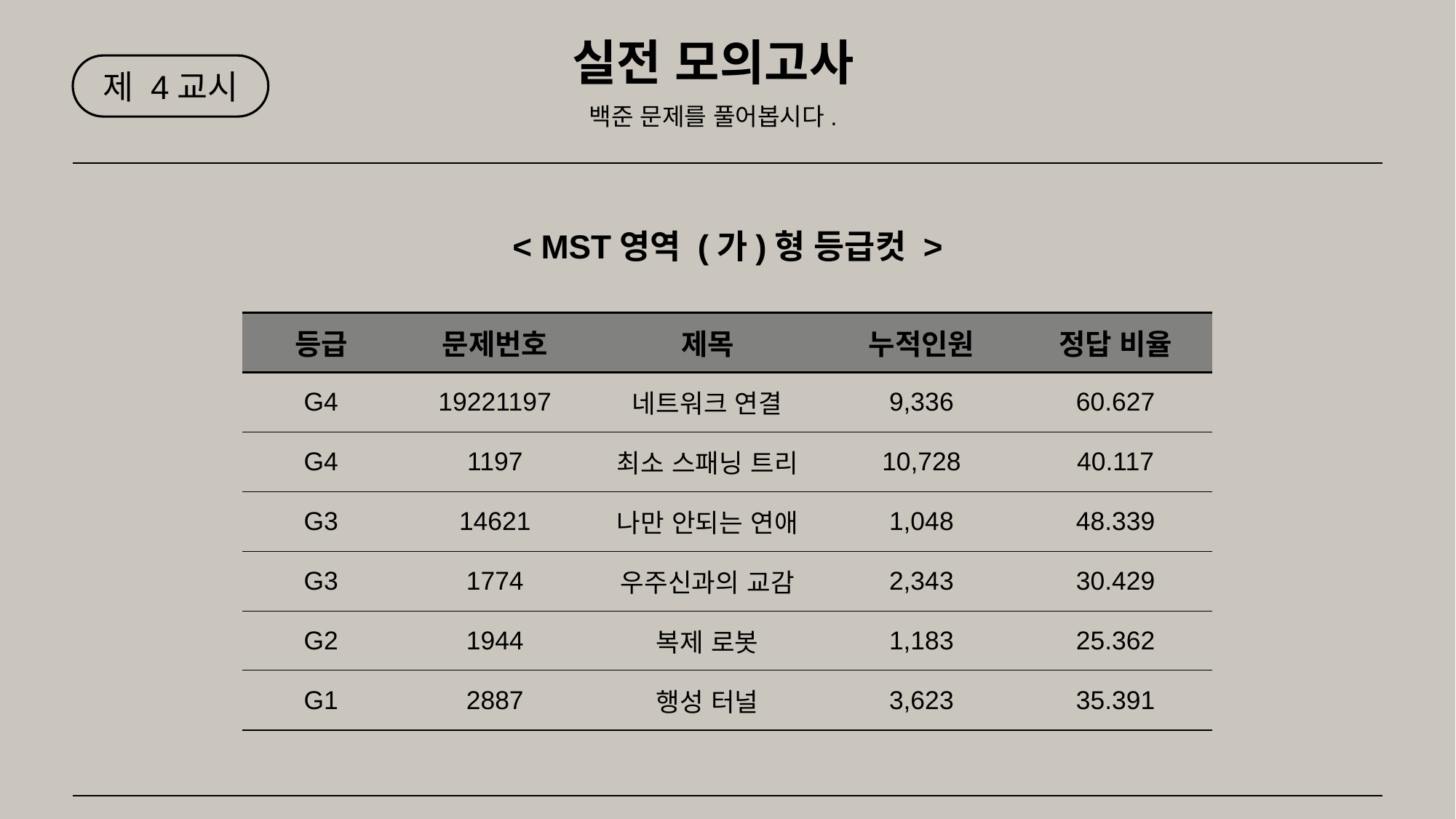

실전 모의고사
제 4교시
백준 문제를 풀어봅시다.
< MST영역 (가)형 등급컷 >
| 등급 | 문제번호 | 제목 | 누적인원 | 정답 비율 |
| --- | --- | --- | --- | --- |
| G4 | 19221197 | 네트워크 연결 | 9,336 | 60.627 |
| G4 | 1197 | 최소 스패닝 트리 | 10,728 | 40.117 |
| G3 | 14621 | 나만 안되는 연애 | 1,048 | 48.339 |
| G3 | 1774 | 우주신과의 교감 | 2,343 | 30.429 |
| G2 | 1944 | 복제 로봇 | 1,183 | 25.362 |
| G1 | 2887 | 행성 터널 | 3,623 | 35.391 |